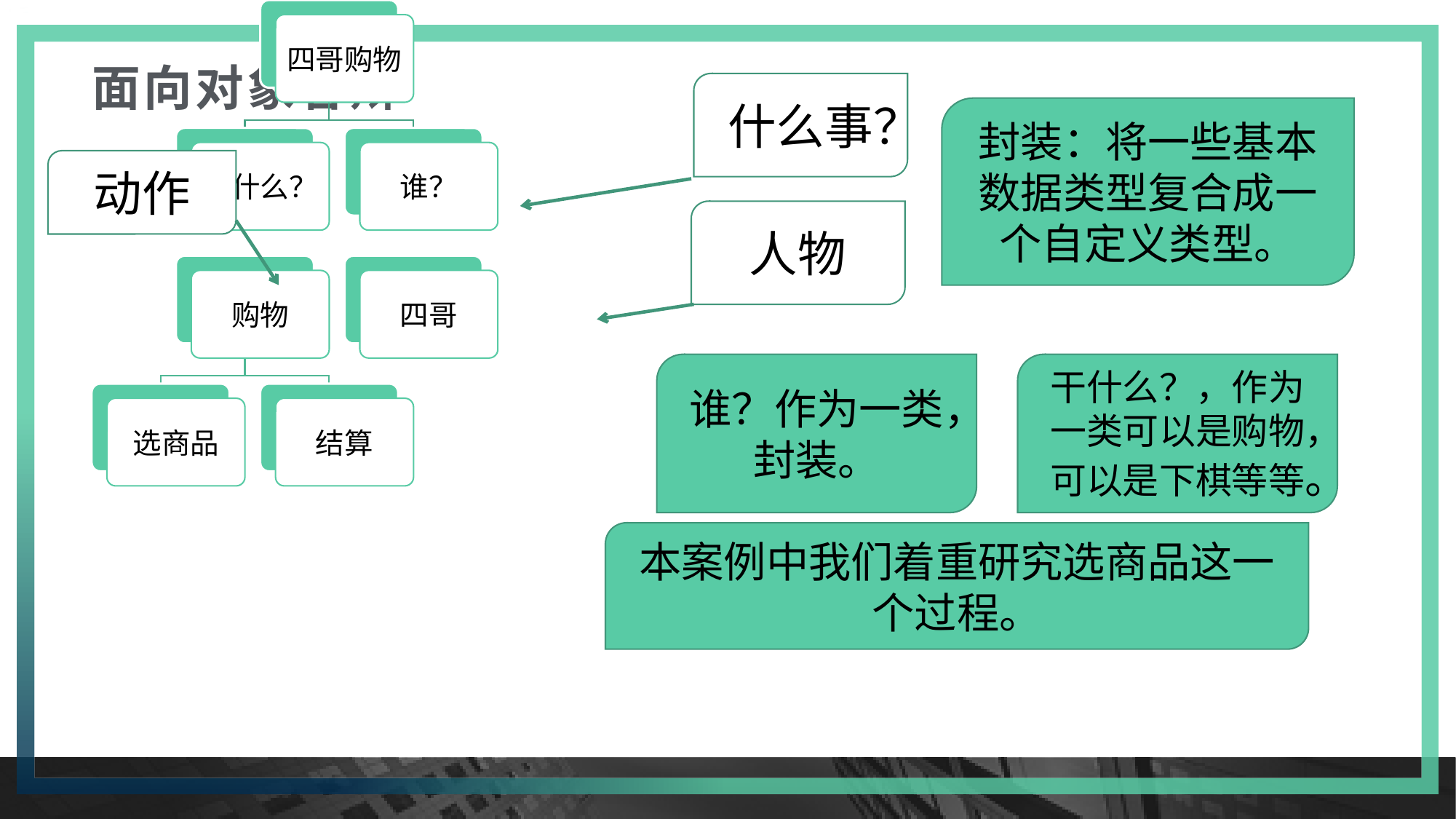

# 面向对象答辩
什么事？
封装：将一些基本数据类型复合成一个自定义类型。
动作
四哥购物
干什么？
购物
选商品
结算
谁？
四哥
人物
谁？作为一类，封装。
干什么？，作为一类可以是购物，可以是下棋等等。
本案例中我们着重研究选商品这一个过程。